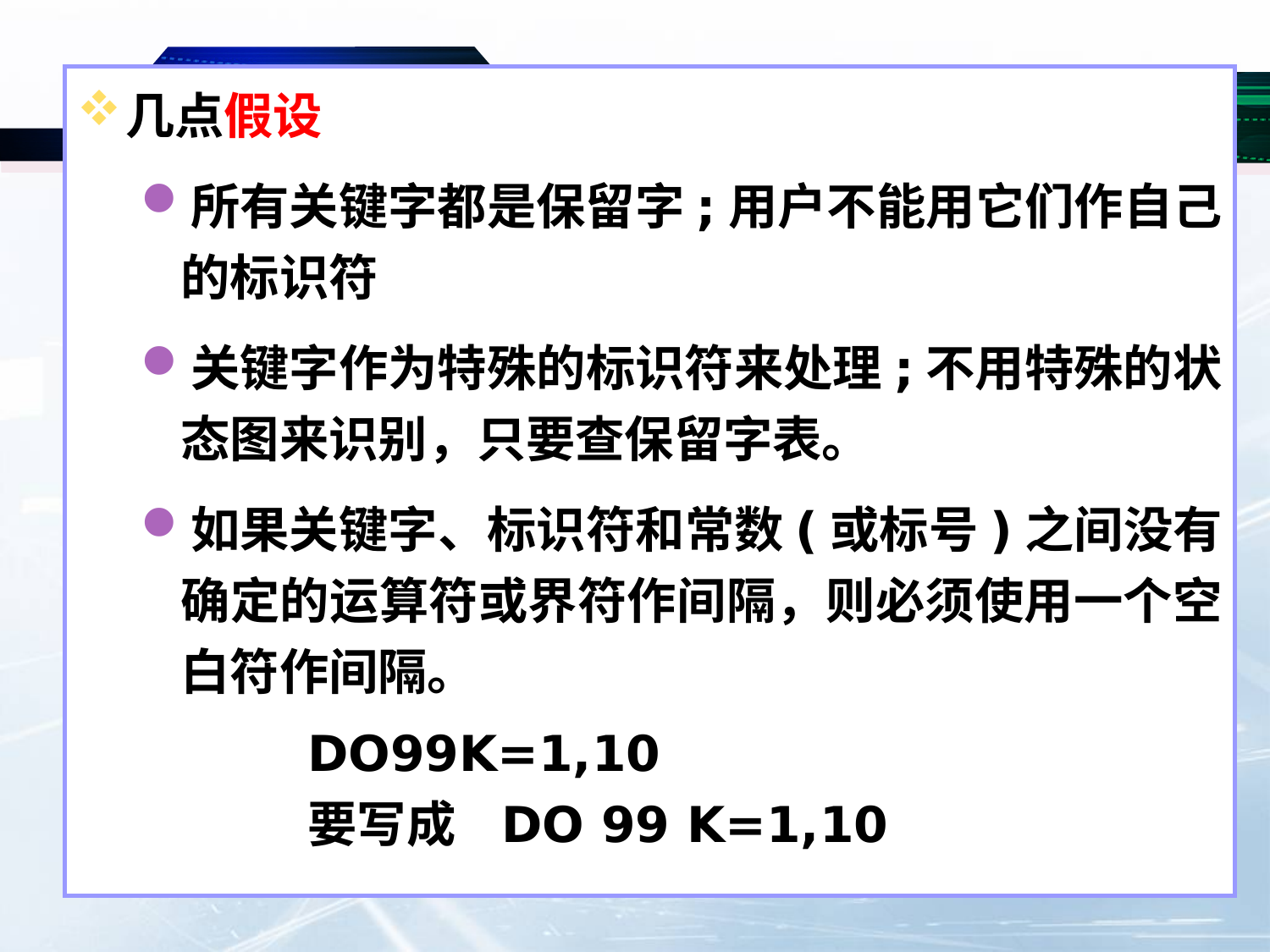

几点假设
所有关键字都是保留字;用户不能用它们作自己的标识符
关键字作为特殊的标识符来处理;不用特殊的状态图来识别，只要查保留字表。
如果关键字、标识符和常数(或标号)之间没有确定的运算符或界符作间隔，则必须使用一个空白符作间隔。
		DO99K=1,10
		要写成   DO 99 K=1,10